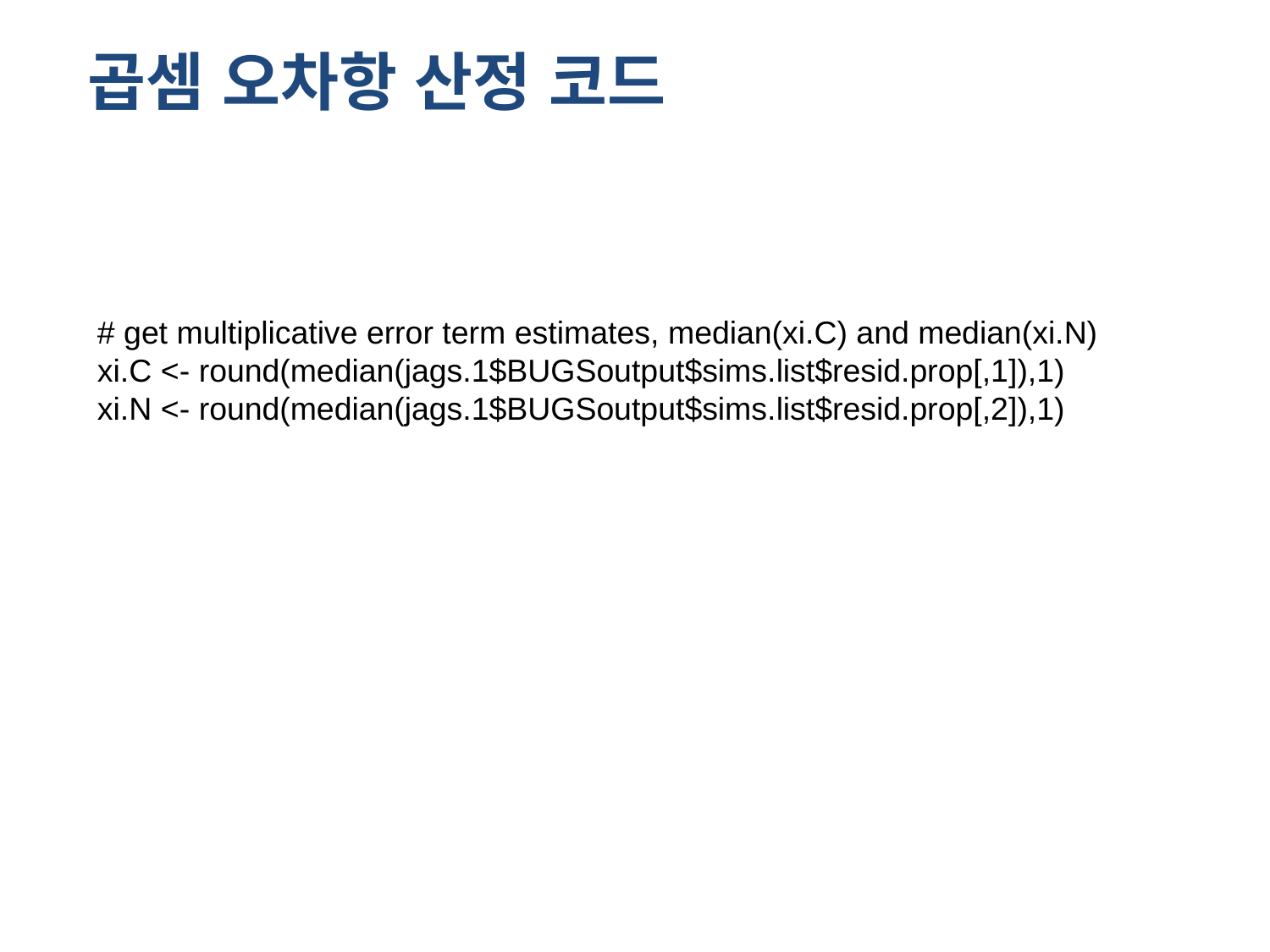

# 곱셈 오차항 산정 코드
# get multiplicative error term estimates, median(xi.C) and median(xi.N)
xi.C <- round(median(jags.1$BUGSoutput$sims.list$resid.prop[,1]),1)
xi.N <- round(median(jags.1$BUGSoutput$sims.list$resid.prop[,2]),1)